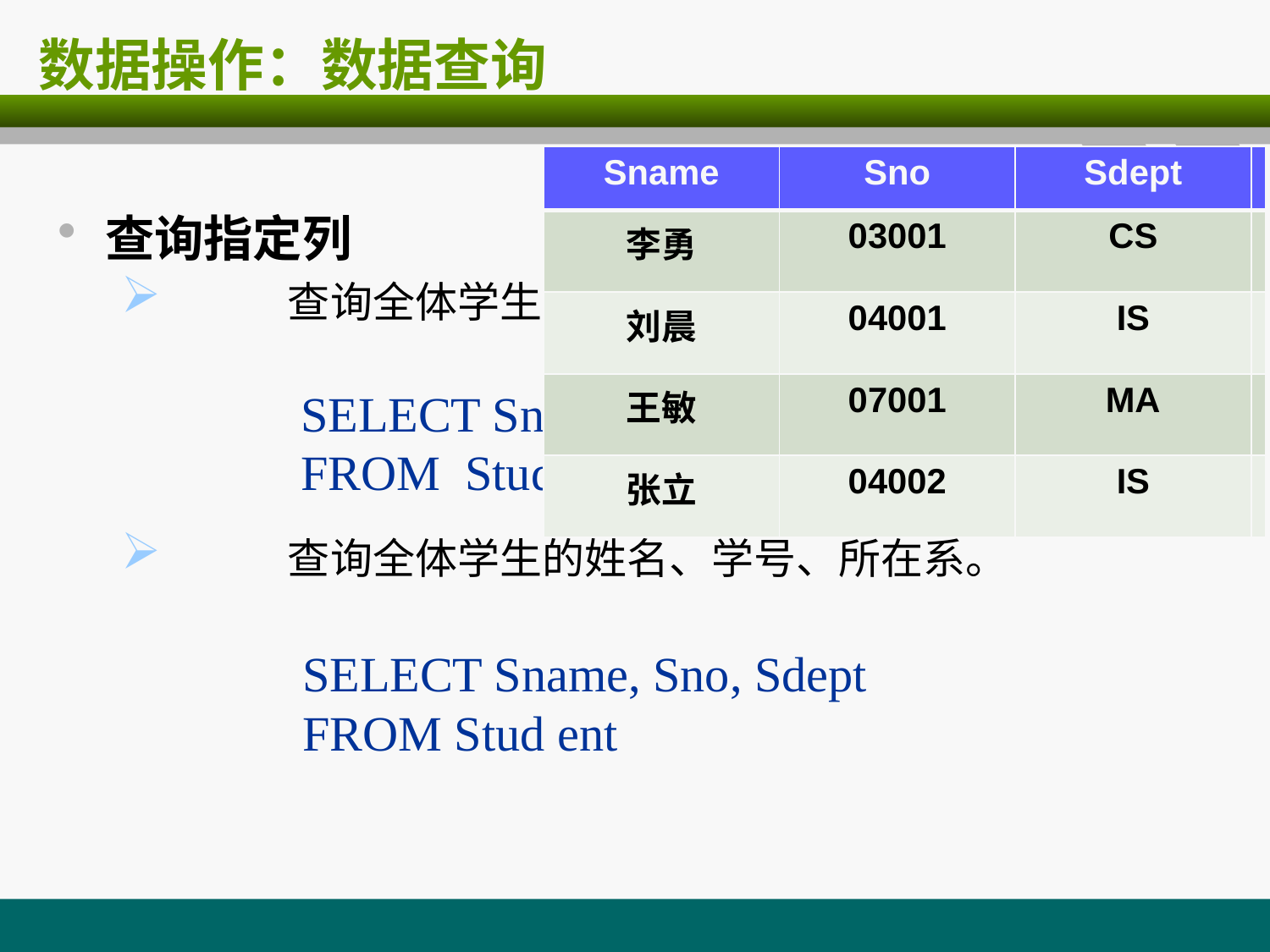

# 数据操作：数据查询
| Sname | Sno | Sdept |
| --- | --- | --- |
| 李勇 | 03001 | CS |
| 刘晨 | 04001 | IS |
| 王敏 | 07001 | MA |
| 张立 | 04002 | IS |
| Sno | Sname |
| --- | --- |
| 03001 | 李勇 |
| 04001 | 刘晨 |
| 07001 | 王敏 |
| 04002 | 张立 |
查询指定列
	查询全体学生的学号与姓名。

	查询全体学生的姓名、学号、所在系。

SELECT Sno, Sname
FROM  Student
SELECT Sname, Sno, Sdept
FROM Stud ent